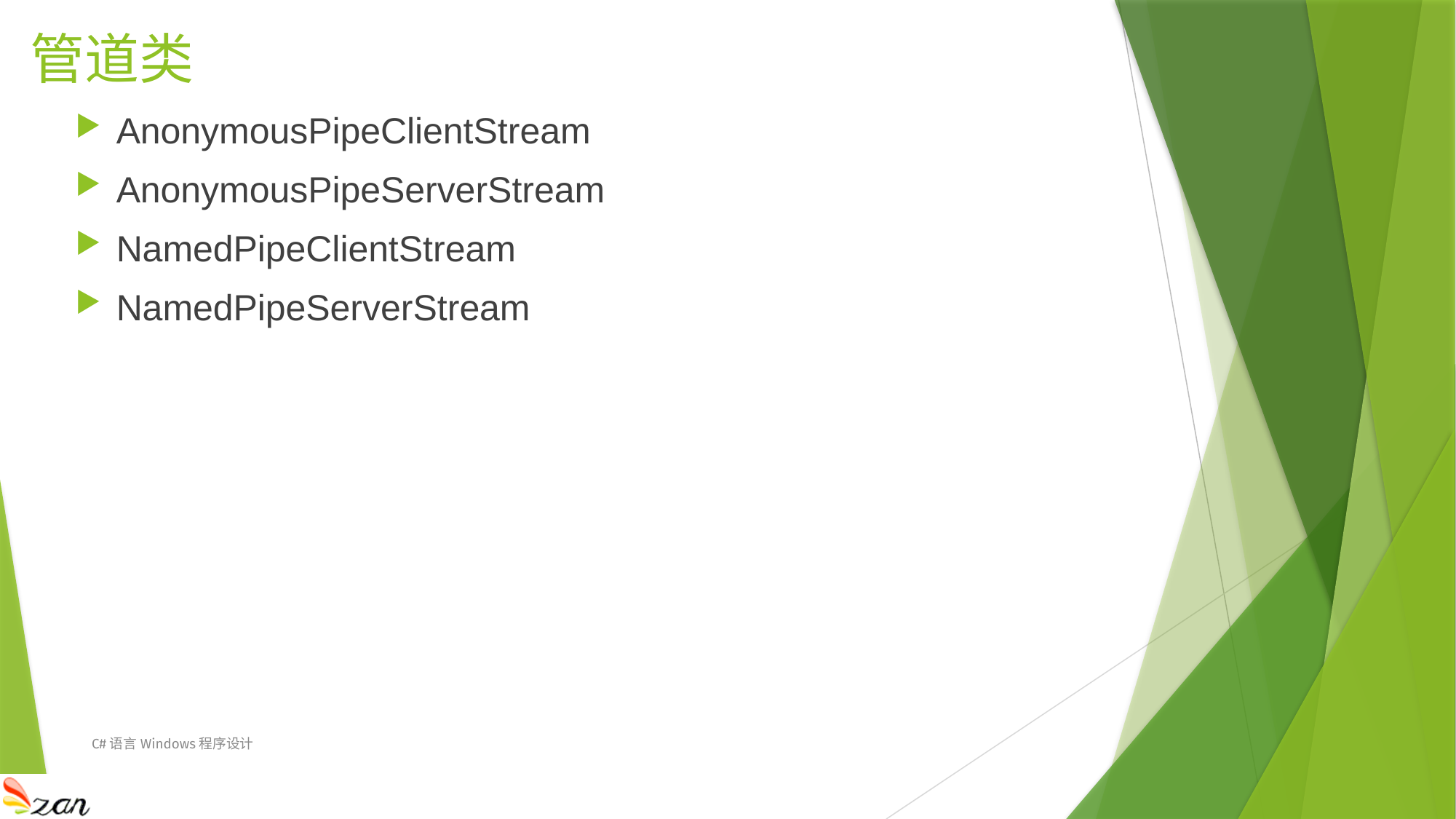

# 管道类
AnonymousPipeClientStream
AnonymousPipeServerStream
NamedPipeClientStream
NamedPipeServerStream
C#语言Windows程序设计